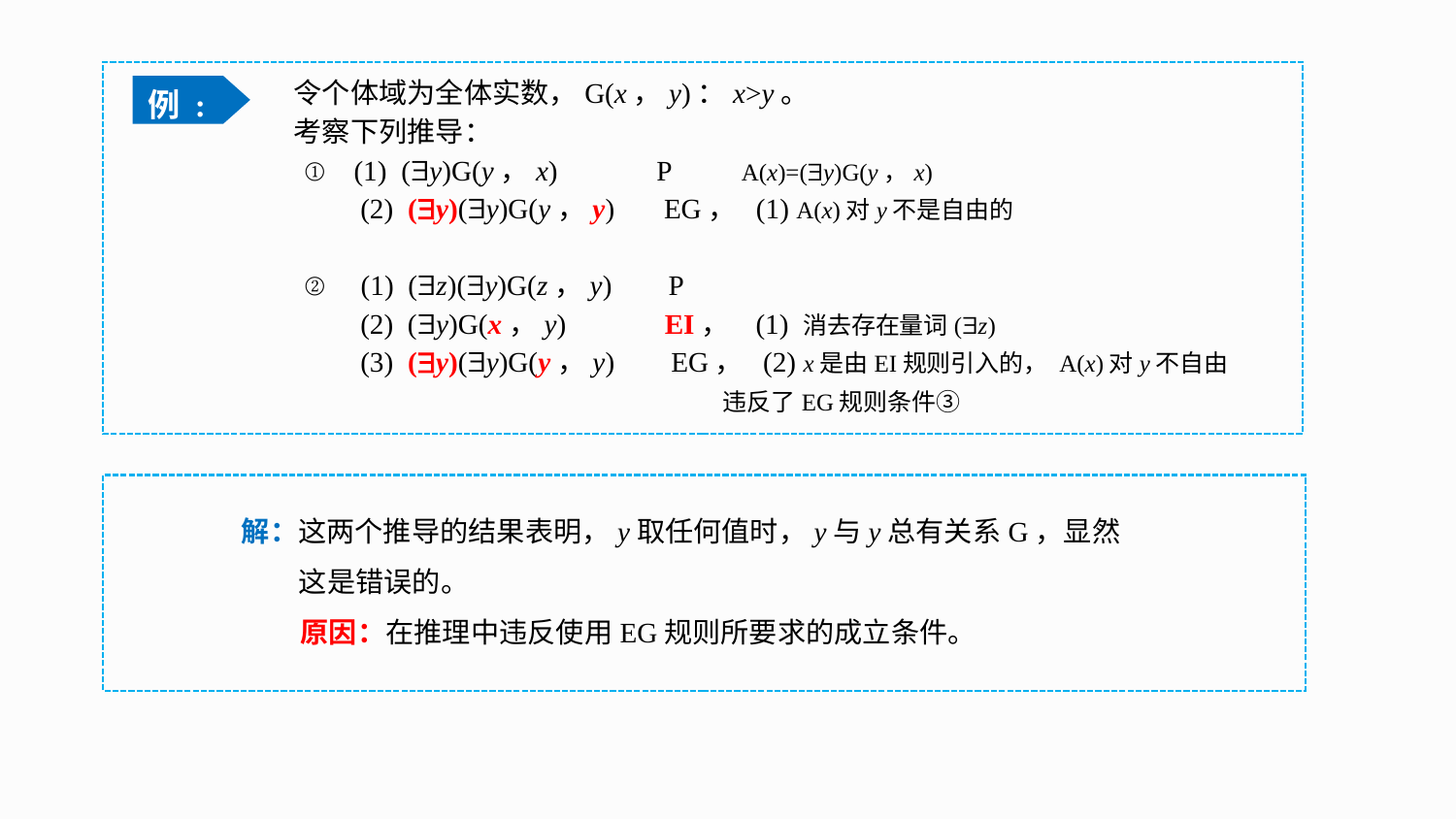

令个体域为全体实数，G(x，y)：x>y。
    考察下列推导：
      ①    (1)  (∃y)G(y，x)              P          A(x)=(∃y)G(y，x)
              (2)  (∃y)(∃y)G(y，y)       EG，  (1) A(x)对y不是自由的

      ②    (1)  (∃z)(∃y)G(z，y)        P
              (2)  (∃y)G(x，y)              EI，   (1) 消去存在量词(∃z)
              (3)  (∃y)(∃y)G(y，y)        EG，  (2) x是由EI规则引入的， A(x)对y不自由
                                                                        违反了EG规则条件③

例 :

解：这两个推导的结果表明，y取任何值时，y与y总有关系G，显然
        这是错误的。
        原因：在推理中违反使用EG规则所要求的成立条件。